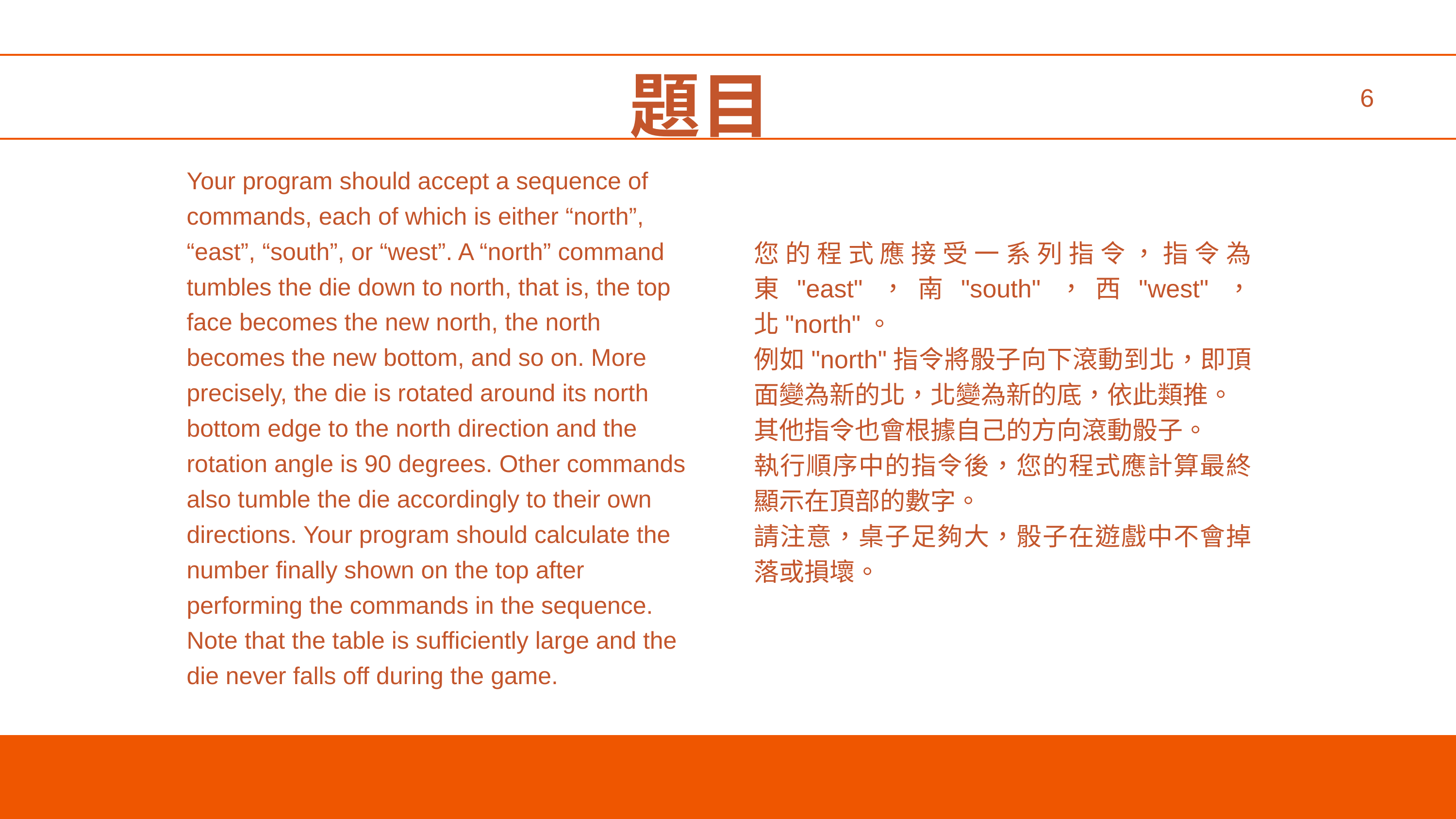

題目

6
Your program should accept a sequence of commands, each of which is either “north”, “east”, “south”, or “west”. A “north” command tumbles the die down to north, that is, the top face becomes the new north, the north becomes the new bottom, and so on. More precisely, the die is rotated around its north bottom edge to the north direction and the rotation angle is 90 degrees. Other commands also tumble the die accordingly to their own directions. Your program should calculate the number finally shown on the top after performing the commands in the sequence. Note that the table is sufficiently large and the die never falls off during the game.
您的程式應接受一系列指令，指令為東"east"，南"south"，西"west"，北"north"。
例如"north"指令將骰子向下滾動到北，即頂面變為新的北，北變為新的底，依此類推。
其他指令也會根據自己的方向滾動骰子。
執行順序中的指令後，您的程式應計算最終顯示在頂部的數字。
請注意，桌子足夠大，骰子在遊戲中不會掉落或損壞。